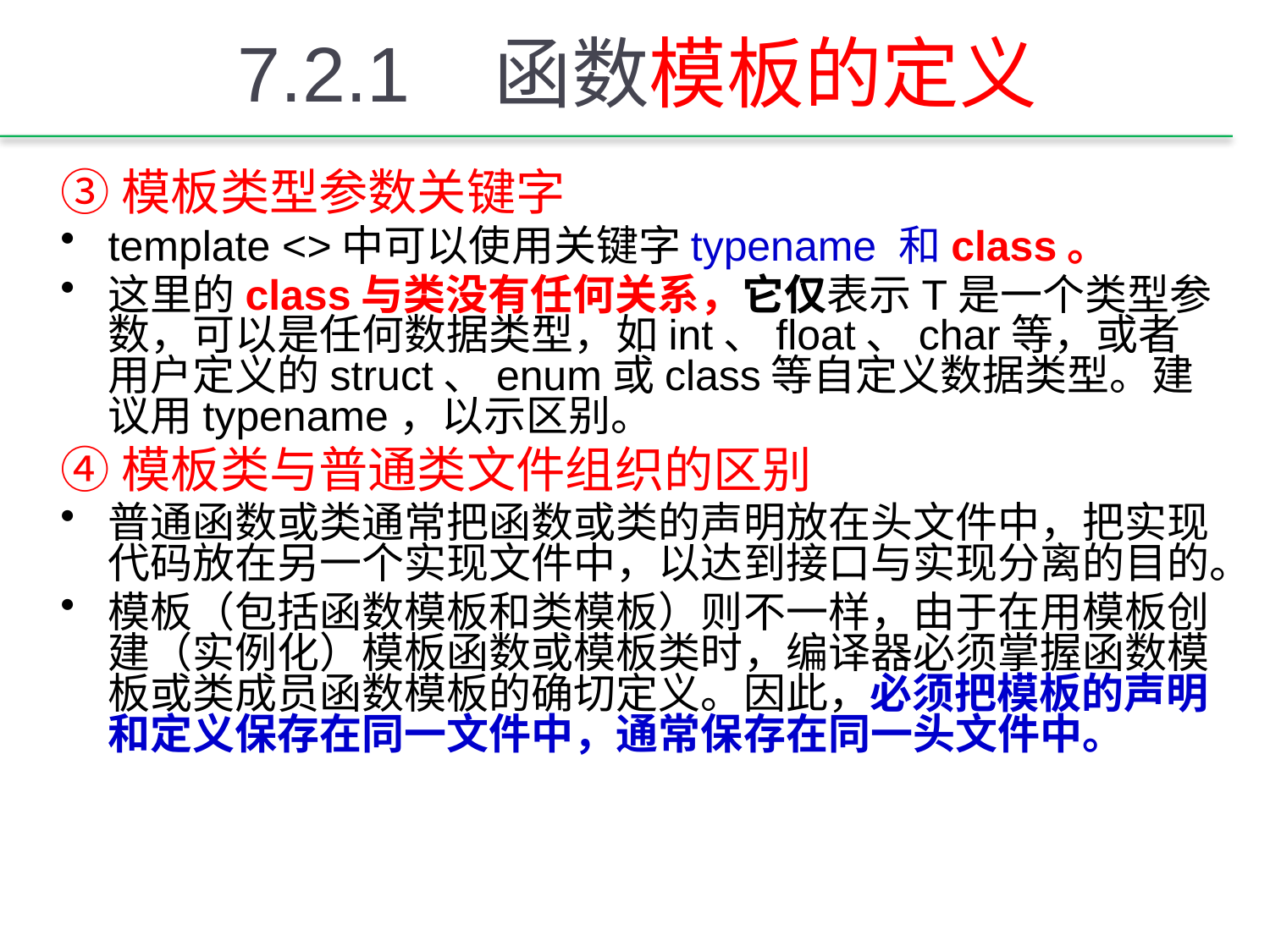

# 7.2.1   函数模板的定义
③模板类型参数关键字
template <>中可以使用关键字typename 和class。
这里的class与类没有任何关系，它仅表示T是一个类型参数，可以是任何数据类型，如int、float、char等，或者用户定义的struct、enum或class等自定义数据类型。建议用typename，以示区别。
④模板类与普通类文件组织的区别
普通函数或类通常把函数或类的声明放在头文件中，把实现代码放在另一个实现文件中，以达到接口与实现分离的目的。
模板（包括函数模板和类模板）则不一样，由于在用模板创建（实例化）模板函数或模板类时，编译器必须掌握函数模板或类成员函数模板的确切定义。因此，必须把模板的声明和定义保存在同一文件中，通常保存在同一头文件中。